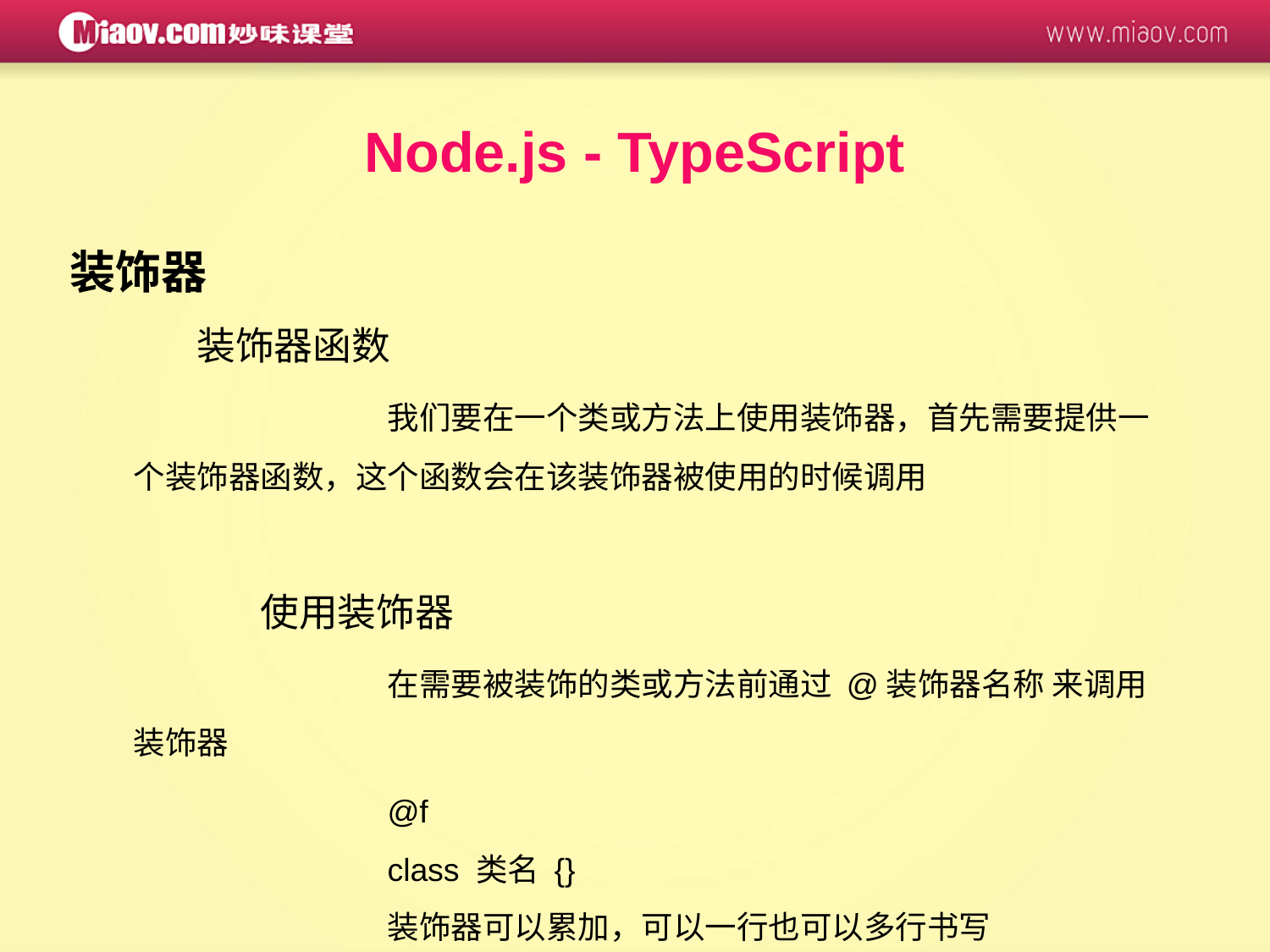

Node.js - TypeScript
装饰器
	装饰器函数
		我们要在一个类或方法上使用装饰器，首先需要提供一个装饰器函数，这个函数会在该装饰器被使用的时候调用

	使用装饰器
		在需要被装饰的类或方法前通过 @装饰器名称 来调用装饰器
		@f
		class 类名 {}
		装饰器可以累加，可以一行也可以多行书写